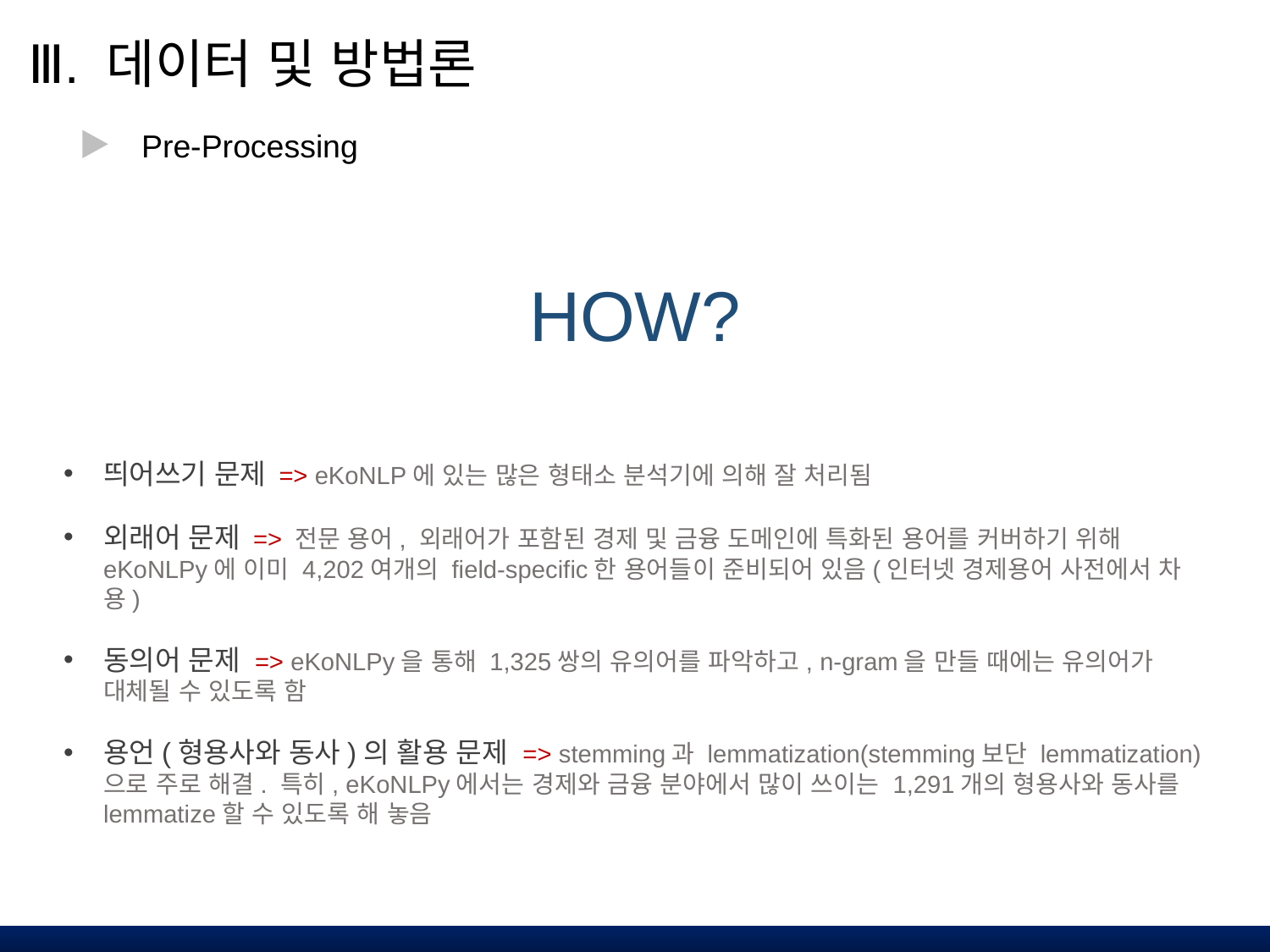

Ⅲ. 데이터 및 방법론
Pre-Processing

HOW?
띄어쓰기 문제 => eKoNLP에 있는 많은 형태소 분석기에 의해 잘 처리됨

외래어 문제 => 전문 용어, 외래어가 포함된 경제 및 금융 도메인에 특화된 용어를 커버하기 위해 eKoNLPy에 이미 4,202여개의 field-specific한 용어들이 준비되어 있음(인터넷 경제용어 사전에서 차용)

동의어 문제 => eKoNLPy을 통해 1,325쌍의 유의어를 파악하고, n-gram을 만들 때에는 유의어가 대체될 수 있도록 함

용언(형용사와 동사)의 활용 문제 => stemming과 lemmatization(stemming보단 lemmatization)으로 주로 해결. 특히, eKoNLPy에서는 경제와 금융 분야에서 많이 쓰이는 1,291개의 형용사와 동사를 lemmatize할 수 있도록 해 놓음